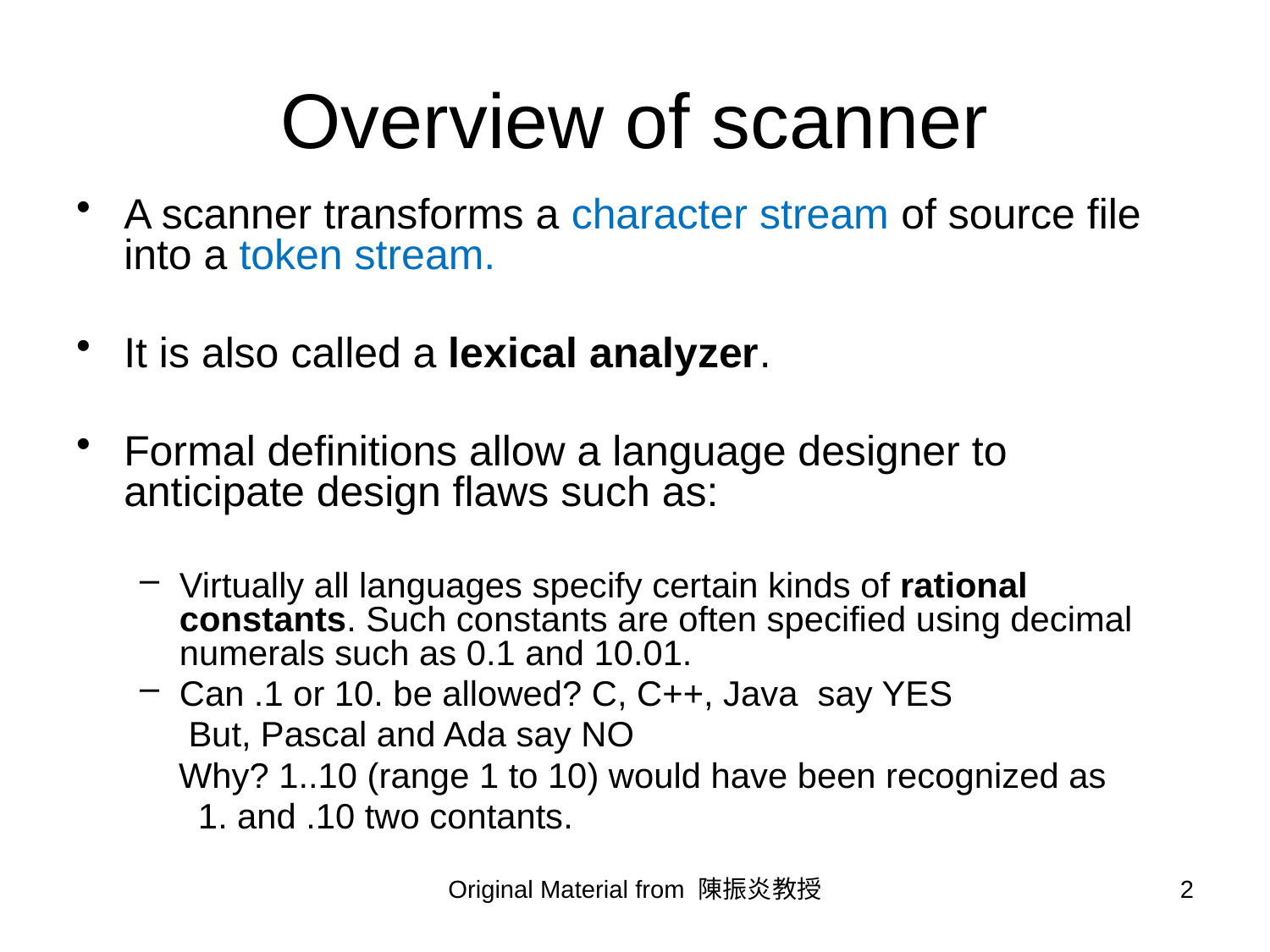

# Overview of scanner
A scanner transforms a character stream of source file into a token stream.

It is also called a lexical analyzer.

Formal definitions allow a language designer to anticipate design flaws such as:

Virtually all languages specify certain kinds of rational constants. Such constants are often specified using decimal numerals such as 0.1 and 10.01.
Can .1 or 10. be allowed? C, C++, Java  say YES
     But, Pascal and Ada say NO
    Why? 1..10 (range 1 to 10) would have been recognized as
      1. and .10 two contants.
Original Material from 陳振炎教授
2